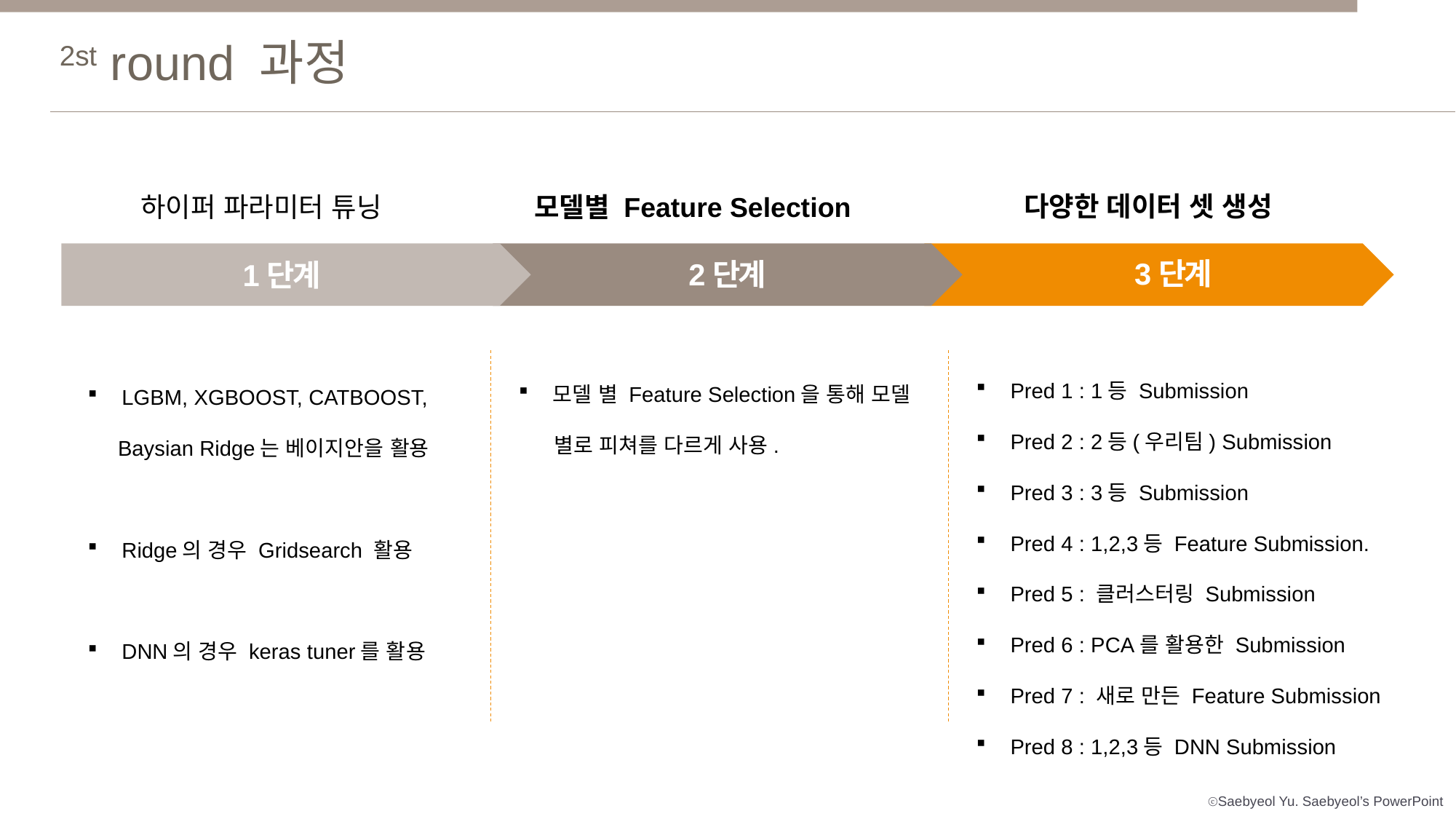

2st round 과정
다양한 데이터 셋 생성
하이퍼 파라미터 튜닝
모델별 Feature Selection

3단계
2단계
1단계
Pred 1 : 1등 Submission
Pred 2 : 2등(우리팀) Submission
Pred 3 : 3등 Submission
Pred 4 : 1,2,3등 Feature Submission.
Pred 5 : 클러스터링 Submission
Pred 6 : PCA를 활용한 Submission
Pred 7 : 새로 만든 Feature Submission
Pred 8 : 1,2,3등 DNN Submission
모델 별 Feature Selection을 통해 모델
     별로 피쳐를 다르게 사용.

LGBM, XGBOOST, CATBOOST,
     Baysian Ridge는 베이지안을 활용

Ridge의 경우 Gridsearch 활용

DNN의 경우 keras tuner를 활용